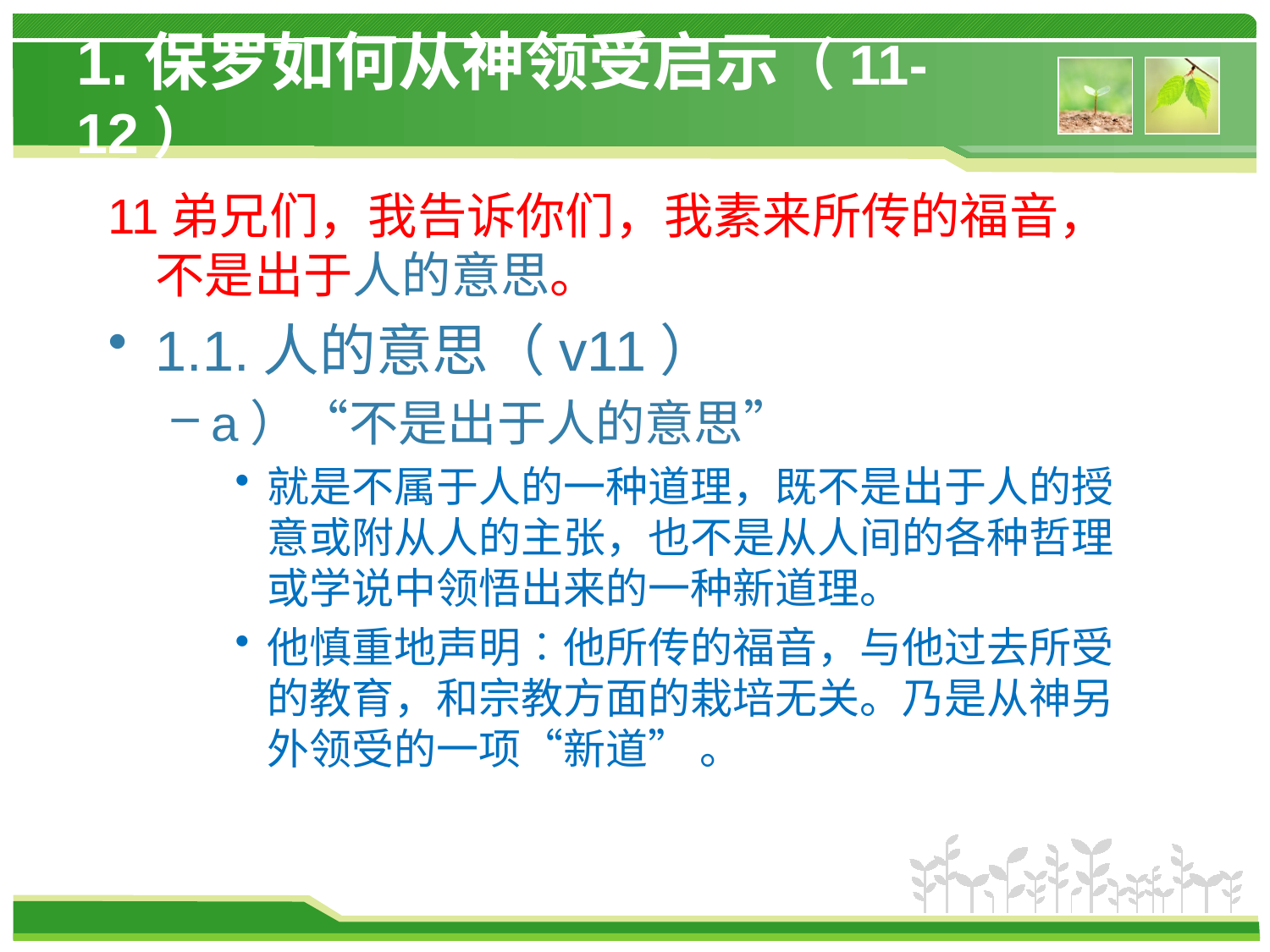

# 1.保罗如何从神领受启示（11-12）
11弟兄们，我告诉你们，我素来所传的福音，不是出于人的意思。
1.1.人的意思（v11）
a）“不是出于人的意思”
就是不属于人的一种道理，既不是出于人的授意或附从人的主张，也不是从人间的各种哲理或学说中领悟出来的一种新道理。
他慎重地声明︰他所传的福音，与他过去所受的教育，和宗教方面的栽培无关。乃是从神另外领受的一项“新道” 。